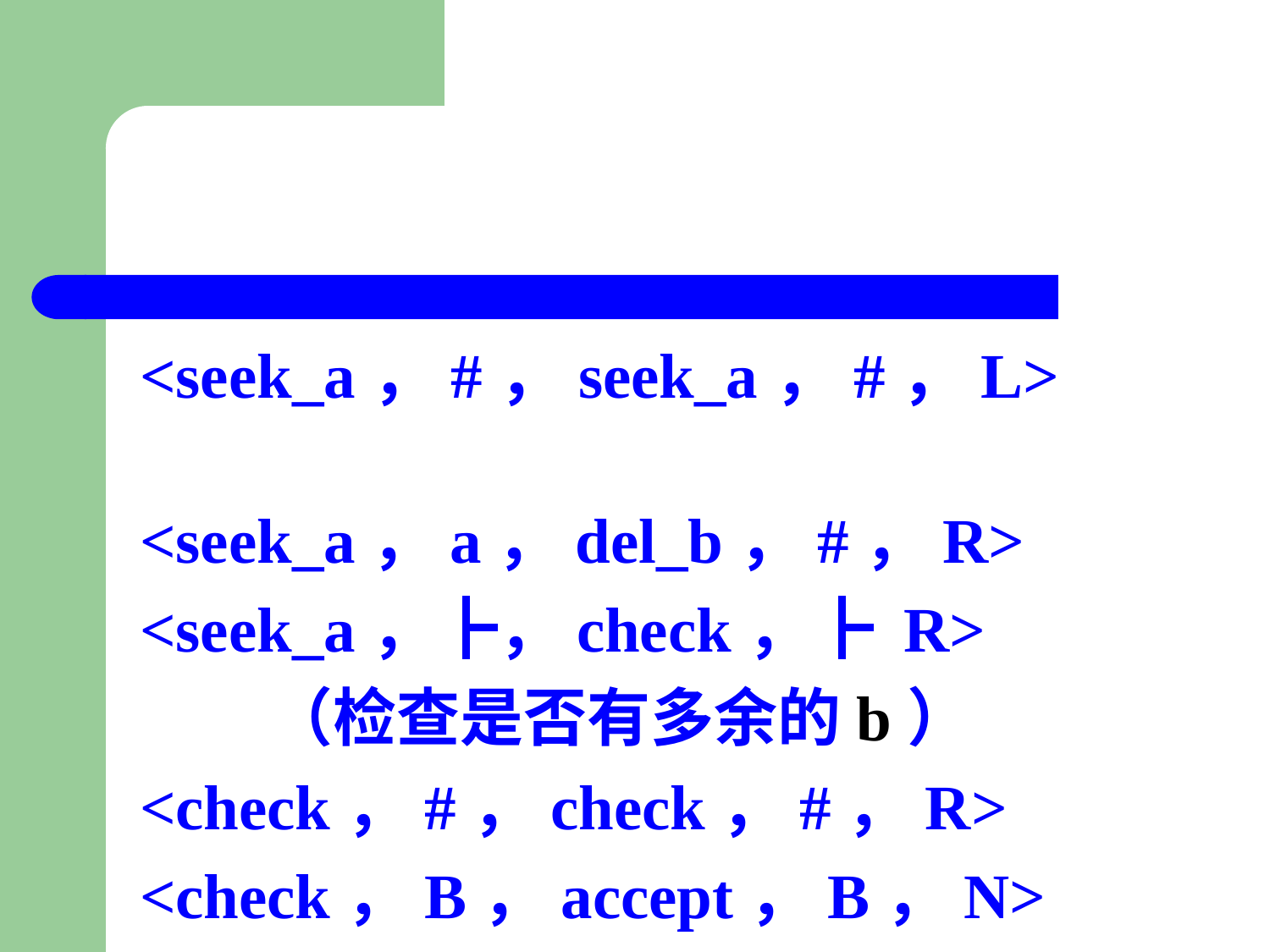

#
<seek_a，#，seek_a，#，L>
<seek_a，a，del_b，#，R>
<seek_a，┣，check，┣ R>
        （检查是否有多余的b）
<check，#，check，#，R>
<check，B，accept，B，N>